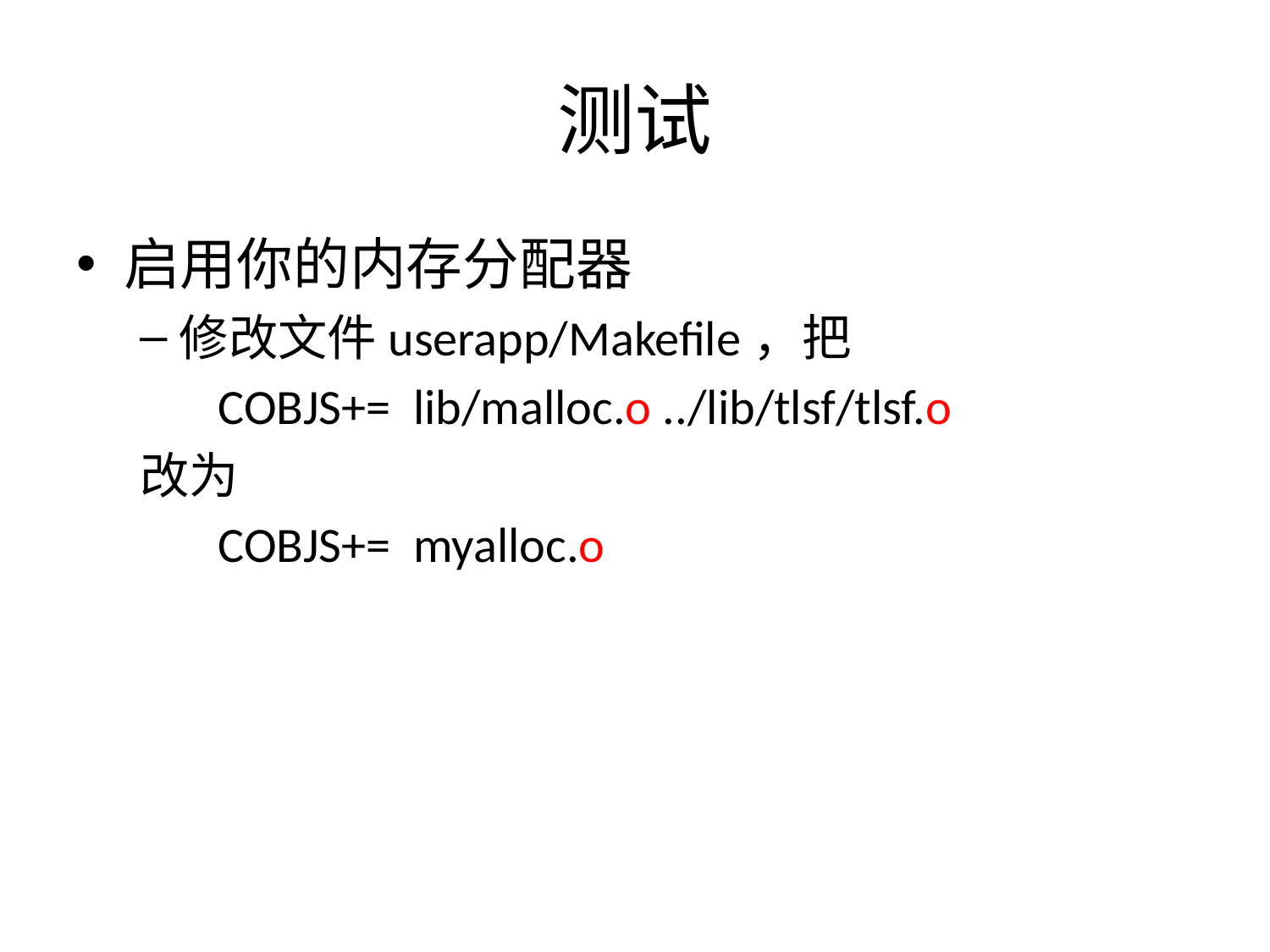

# 测试
启用你的内存分配器
修改文件userapp/Makefile，把
       COBJS+=  lib/malloc.o ../lib/tlsf/tlsf.o
改为
       COBJS+=  myalloc.o